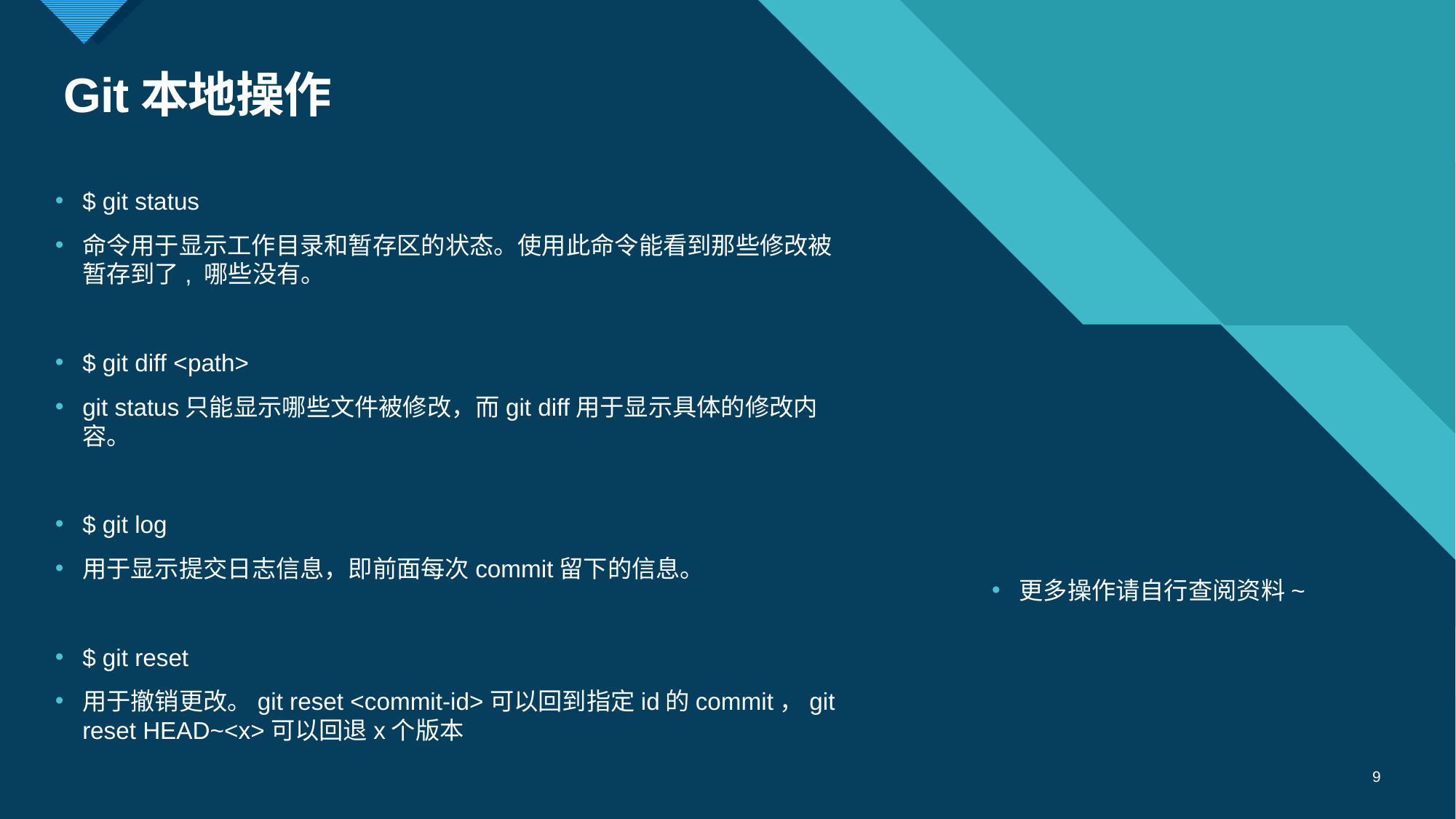

# Git本地操作
$ git status
命令用于显示工作目录和暂存区的状态。使用此命令能看到那些修改被暂存到了, 哪些没有。

$ git diff <path>
git status只能显示哪些文件被修改，而git diff用于显示具体的修改内容。

$ git log
用于显示提交日志信息，即前面每次commit留下的信息。

$ git reset
用于撤销更改。git reset <commit-id>可以回到指定id的commit，git reset HEAD~<x>可以回退x个版本

更多操作请自行查阅资料~
9